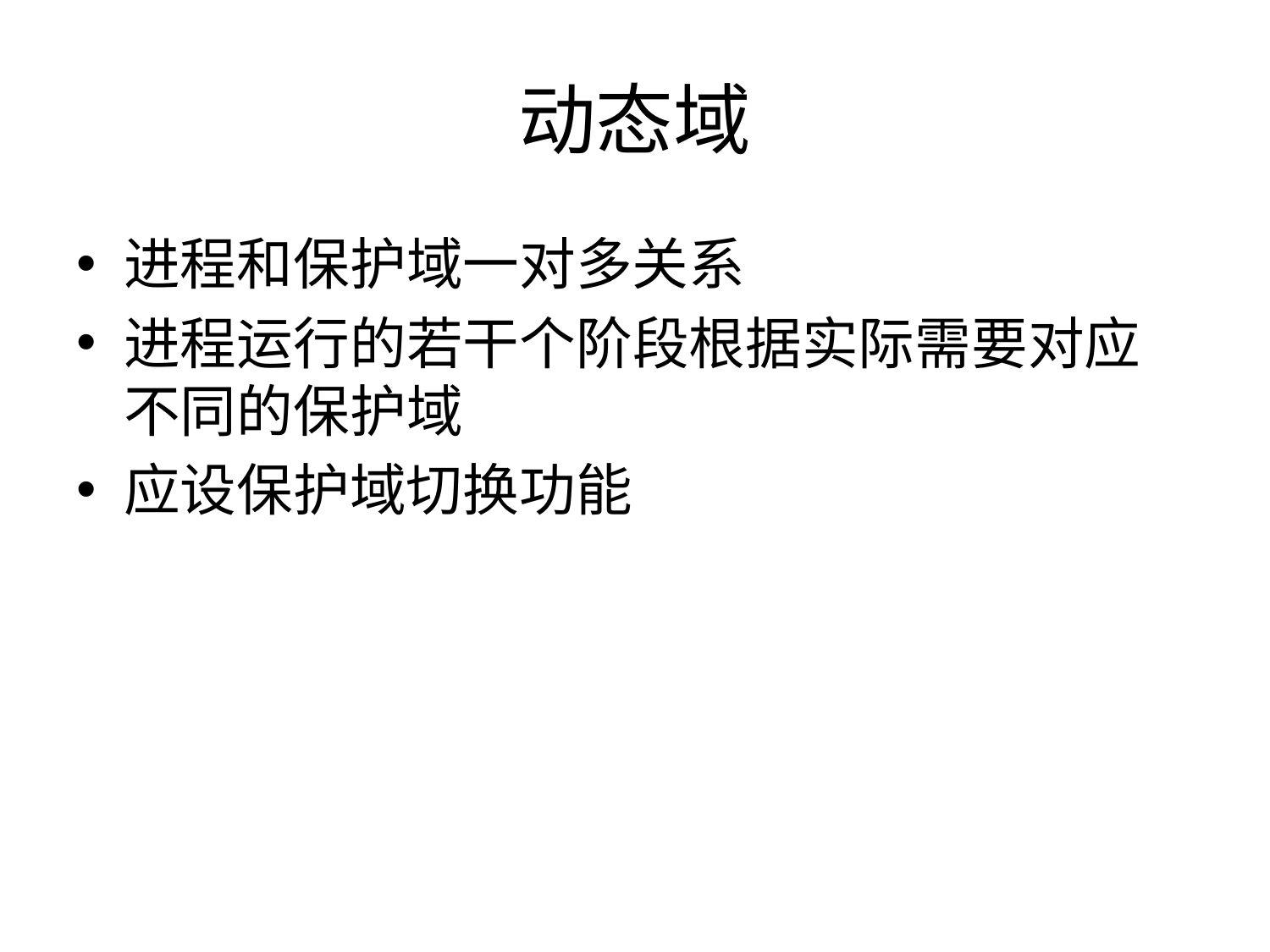

# 动态域
进程和保护域一对多关系
进程运行的若干个阶段根据实际需要对应不同的保护域
应设保护域切换功能